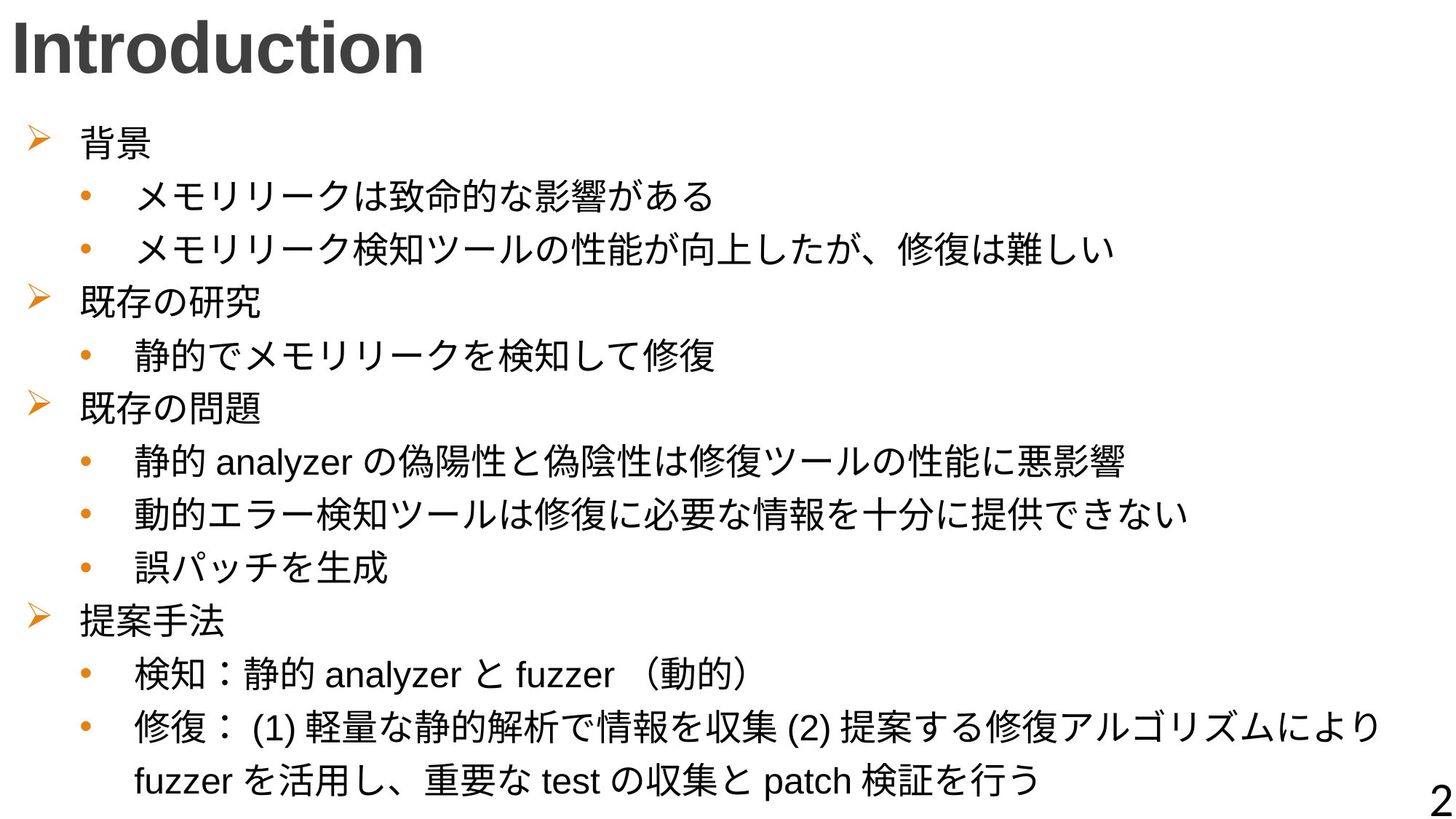

Introduction
背景
メモリリークは致命的な影響がある
メモリリーク検知ツールの性能が向上したが、修復は難しい
既存の研究
静的でメモリリークを検知して修復
既存の問題
静的analyzerの偽陽性と偽陰性は修復ツールの性能に悪影響
動的エラー検知ツールは修復に必要な情報を十分に提供できない
誤パッチを生成
提案手法
検知：静的analyzerとfuzzer（動的）
修復：(1)軽量な静的解析で情報を収集(2)提案する修復アルゴリズムによりfuzzerを活用し、重要なtestの収集とpatch検証を行う

2